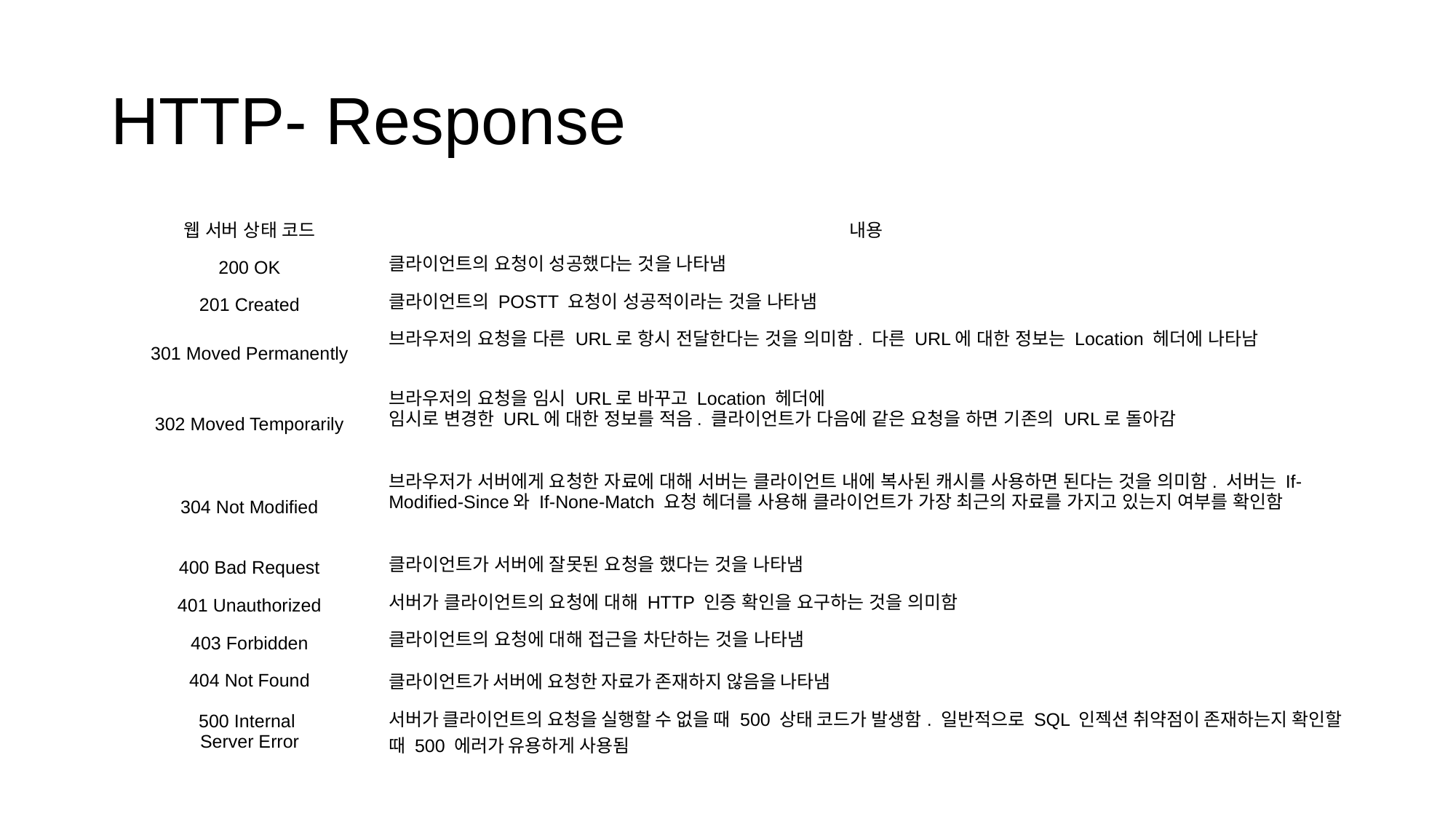

# HTTP- Response
| 웹 서버 상태 코드 | 내용 |
| --- | --- |
| 200 OK | 클라이언트의 요청이 성공했다는 것을 나타냄 |
| 201 Created | 클라이언트의 POSTT 요청이 성공적이라는 것을 나타냄 |
| 301 Moved Permanently | 브라우저의 요청을 다른 URL로 항시 전달한다는 것을 의미함. 다른 URL에 대한 정보는 Location 헤더에 나타남 |
| 302 Moved Temporarily | 브라우저의 요청을 임시 URL로 바꾸고 Location 헤더에 임시로 변경한 URL에 대한 정보를 적음. 클라이언트가 다음에 같은 요청을 하면 기존의 URL로 돌아감 |
| 304 Not Modified | 브라우저가 서버에게 요청한 자료에 대해 서버는 클라이언트 내에 복사된 캐시를 사용하면 된다는 것을 의미함. 서버는 If-Modified-Since와 If-None-Match 요청 헤더를 사용해 클라이언트가 가장 최근의 자료를 가지고 있는지 여부를 확인함 |
| 400 Bad Request | 클라이언트가 서버에 잘못된 요청을 했다는 것을 나타냄 |
| 401 Unauthorized | 서버가 클라이언트의 요청에 대해 HTTP 인증 확인을 요구하는 것을 의미함 |
| 403 Forbidden | 클라이언트의 요청에 대해 접근을 차단하는 것을 나타냄 |
| 404 Not Found | 클라이언트가 서버에 요청한 자료가 존재하지 않음을 나타냄 |
| 500 Internal Server Error | 서버가 클라이언트의 요청을 실행할 수 없을 때 500 상태 코드가 발생함. 일반적으로 SQL 인젝션 취약점이 존재하는지 확인할 때 500 에러가 유용하게 사용됨 |